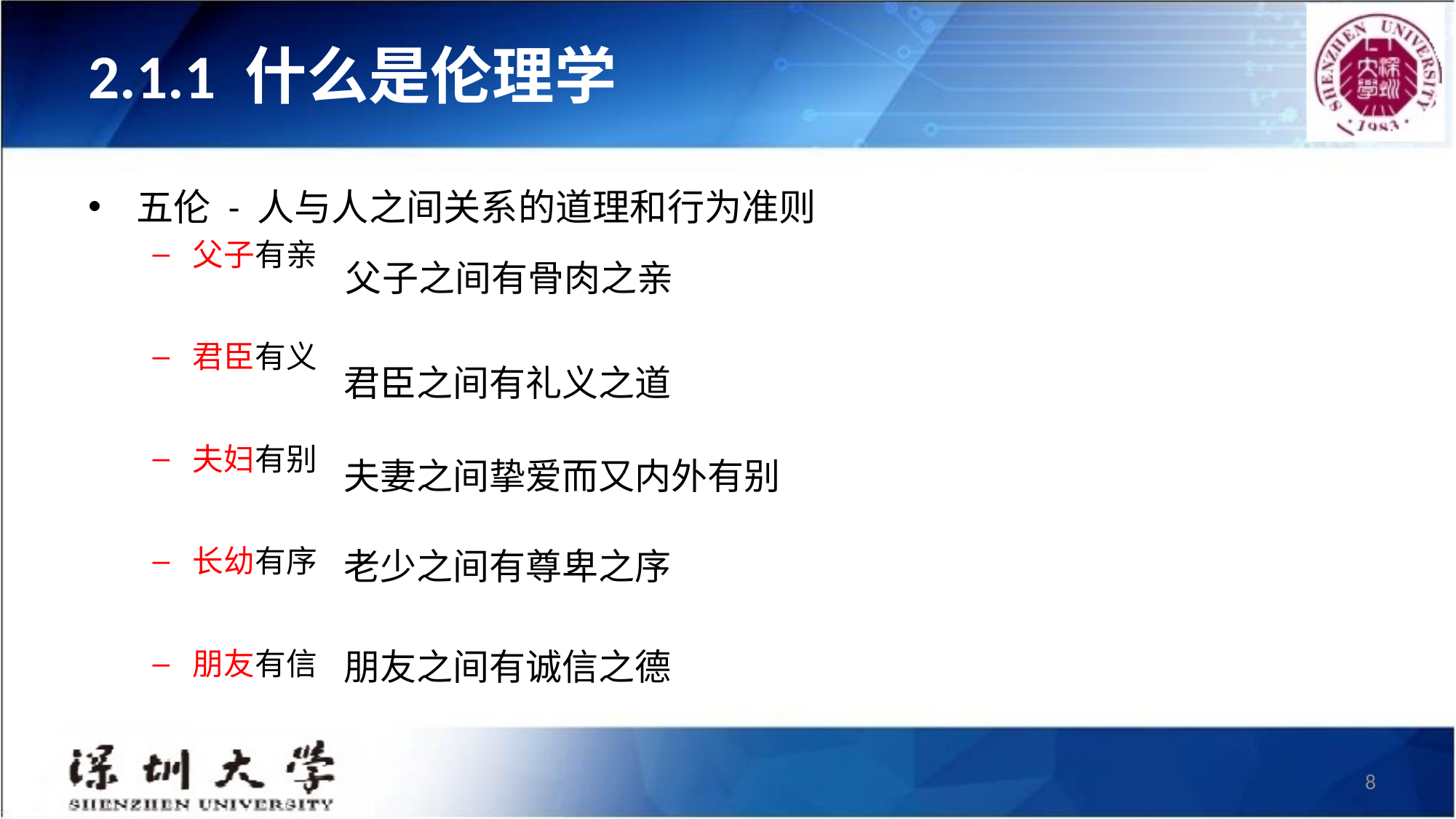

# 2.1.1 什么是伦理学
五伦 - 人与人之间关系的道理和行为准则
父子有亲

君臣有义

夫妇有别

长幼有序

朋友有信
父子之间有骨肉之亲
君臣之间有礼义之道
夫妻之间挚爱而又内外有别
老少之间有尊卑之序
朋友之间有诚信之德
8